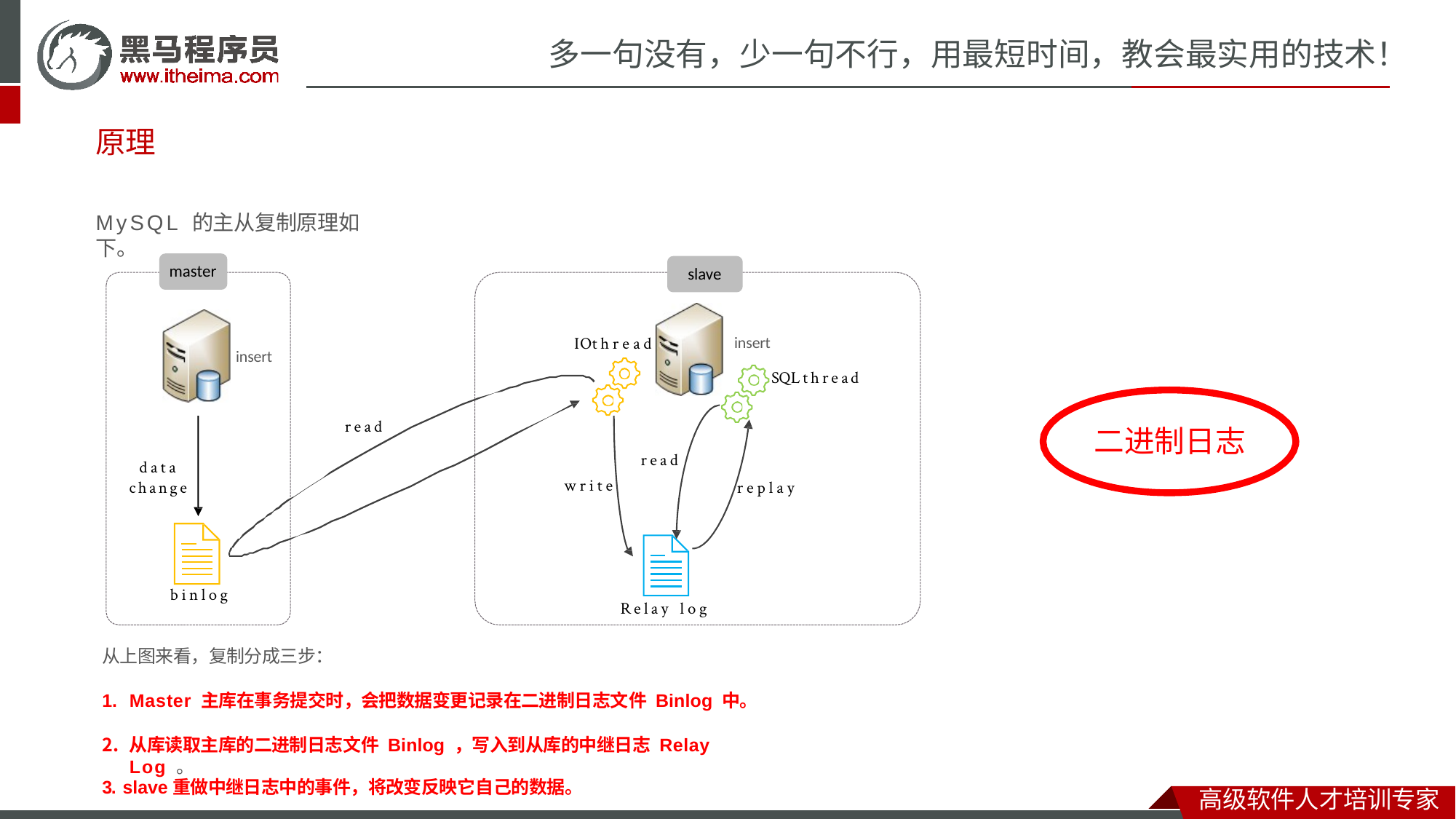

# 多一句没有，少一句不行，用最短时间，教会最实用的技术！

原理

MySQL 的主从复制原理如下。

master
slave

IOthread
insert
insert

SQLthread

read

二进制日志
read
data  change
write
replay

binlog

Relay log
从上图来看，复制分成三步：

Master 主库在事务提交时，会把数据变更记录在二进制日志文件 Binlog 中。

从库读取主库的二进制日志文件 Binlog ，写入到从库的中继日志 Relay Log 。
3. slave重做中继日志中的事件，将改变反映它自己的数据。
高级软件人才培训专家